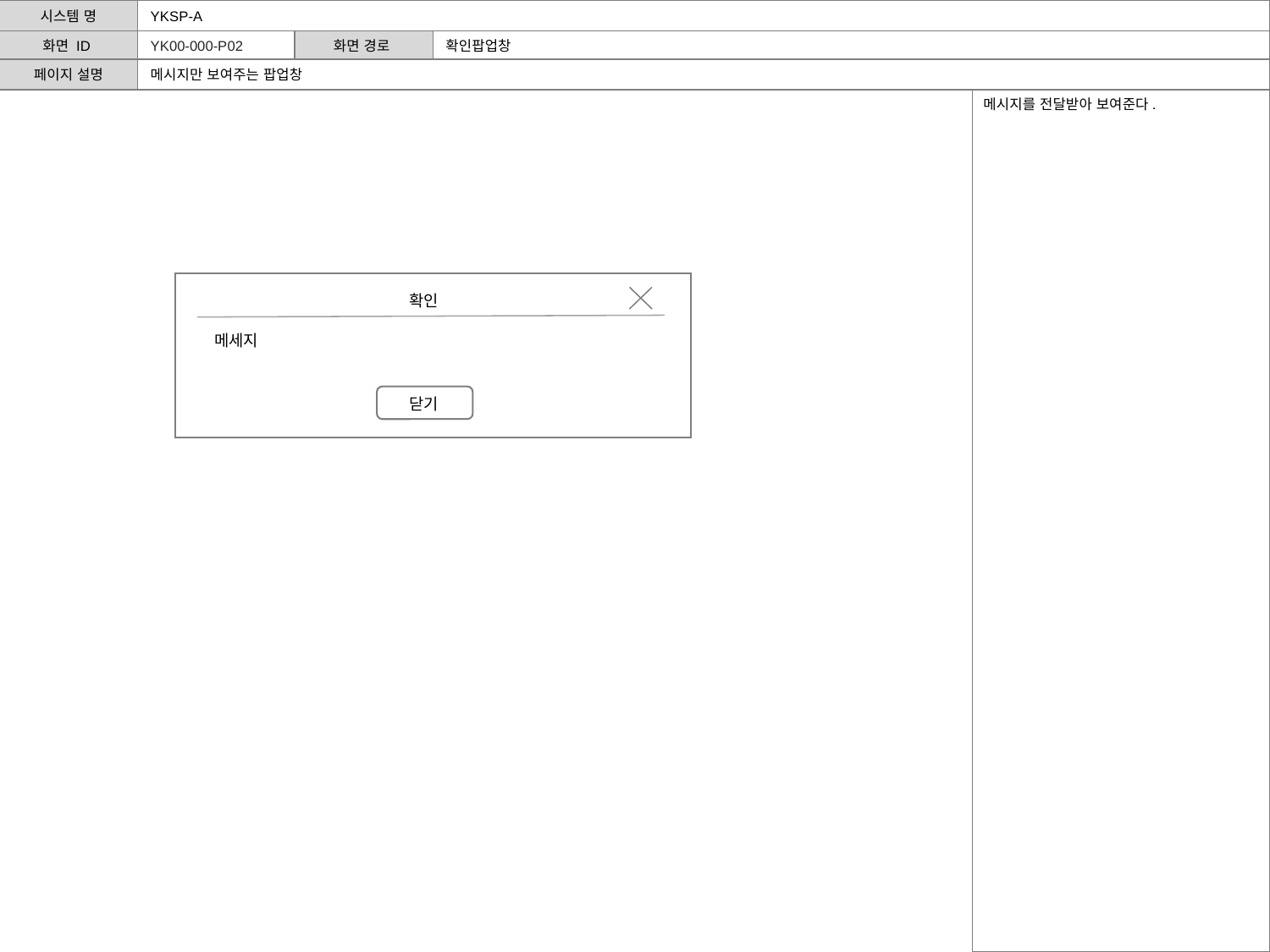

시스템 명
YKSP-A
화면 ID
YK00-000-P02
화면 경로
확인팝업창
페이지 설명
메시지만 보여주는 팝업창
메시지를 전달받아 보여준다.

확인
메세지

닫기